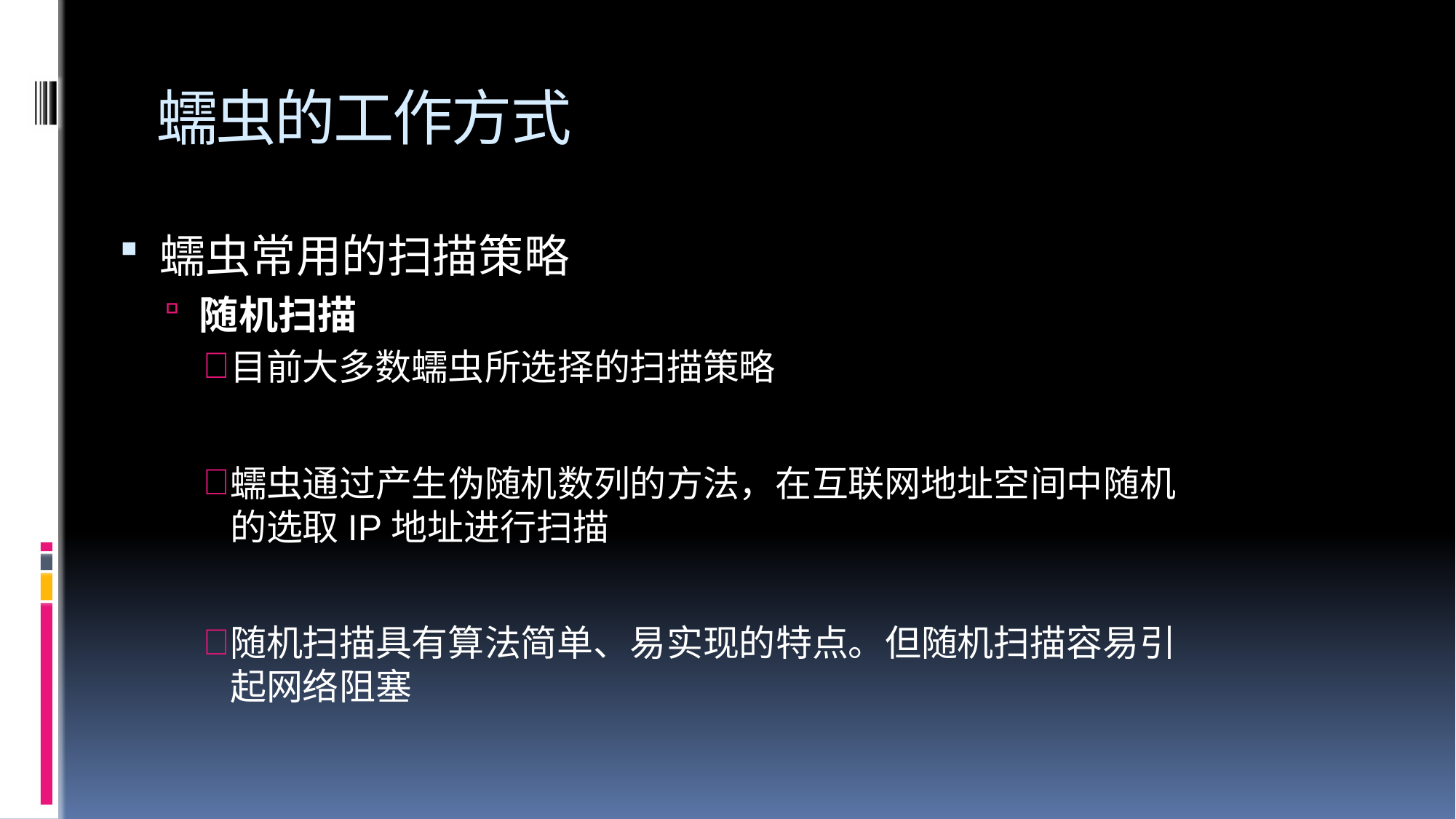

# 蠕虫的工作方式
蠕虫常用的扫描策略
随机扫描
目前大多数蠕虫所选择的扫描策略

蠕虫通过产生伪随机数列的方法，在互联网地址空间中随机的选取IP地址进行扫描

随机扫描具有算法简单、易实现的特点。但随机扫描容易引起网络阻塞